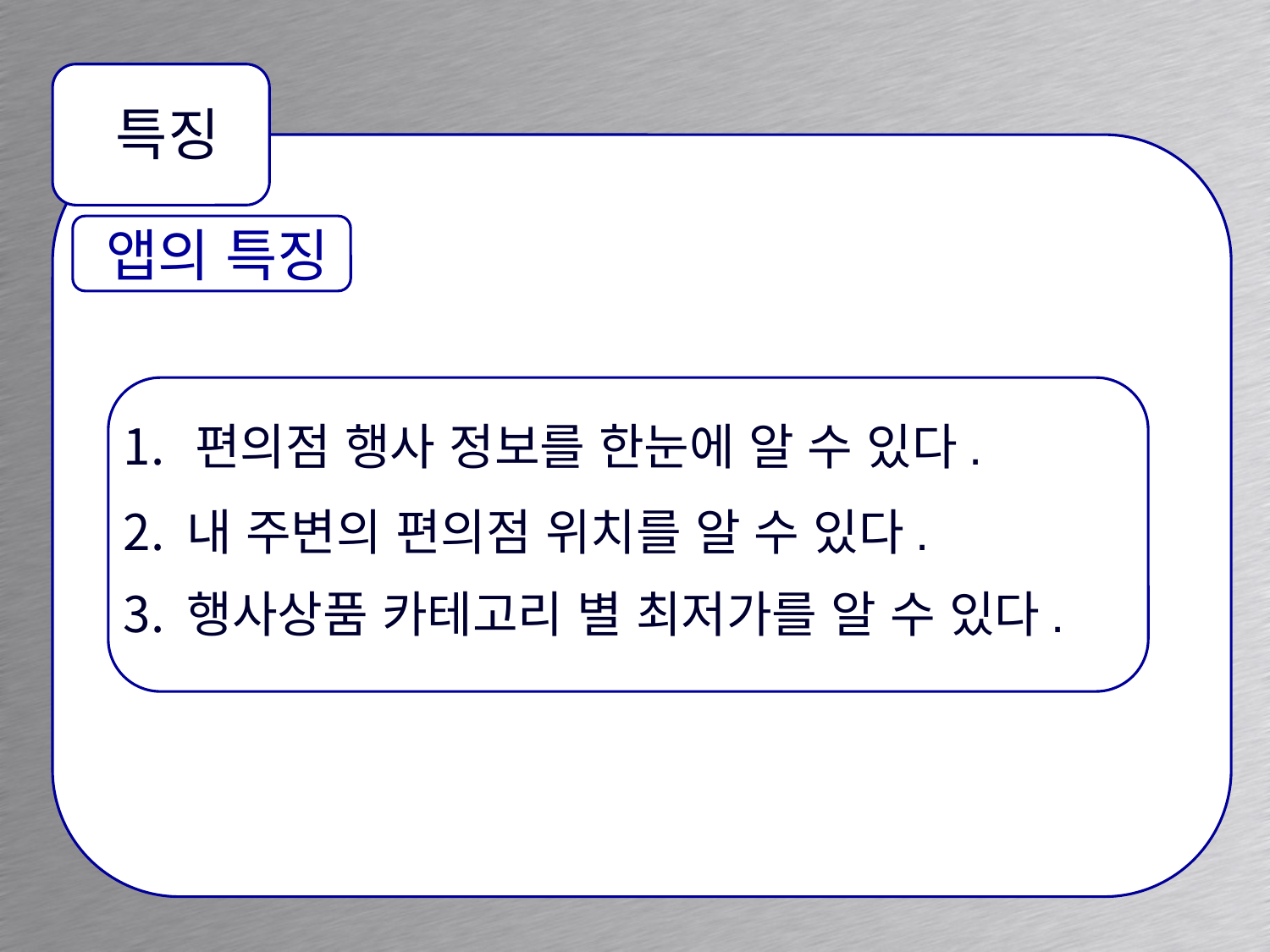

# 특징

 앱의 특징

편의점 행사 정보를 한눈에 알 수 있다.

내 주변의 편의점 위치를 알 수 있다.

행사상품 카테고리 별 최저가를 알 수 있다.